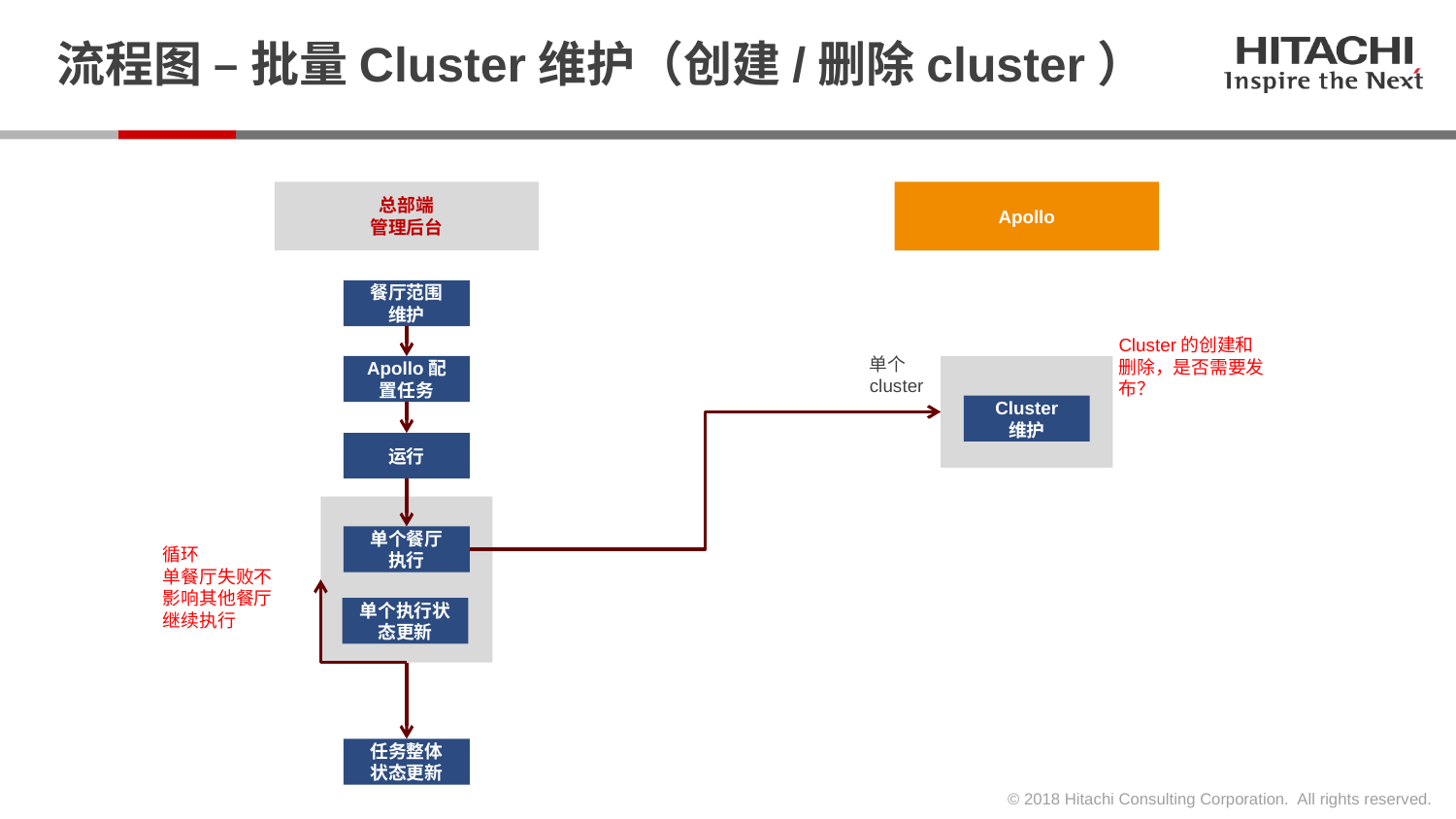

# 流程图 – 批量Cluster维护（创建/删除cluster）
总部端
管理后台
Apollo
餐厅范围
维护
Cluster的创建和删除，是否需要发布？
单个cluster
Apollo配置任务

Cluster
维护
运行

单个餐厅
执行
循环
单餐厅失败不影响其他餐厅继续执行
单个执行状态更新
任务整体
状态更新